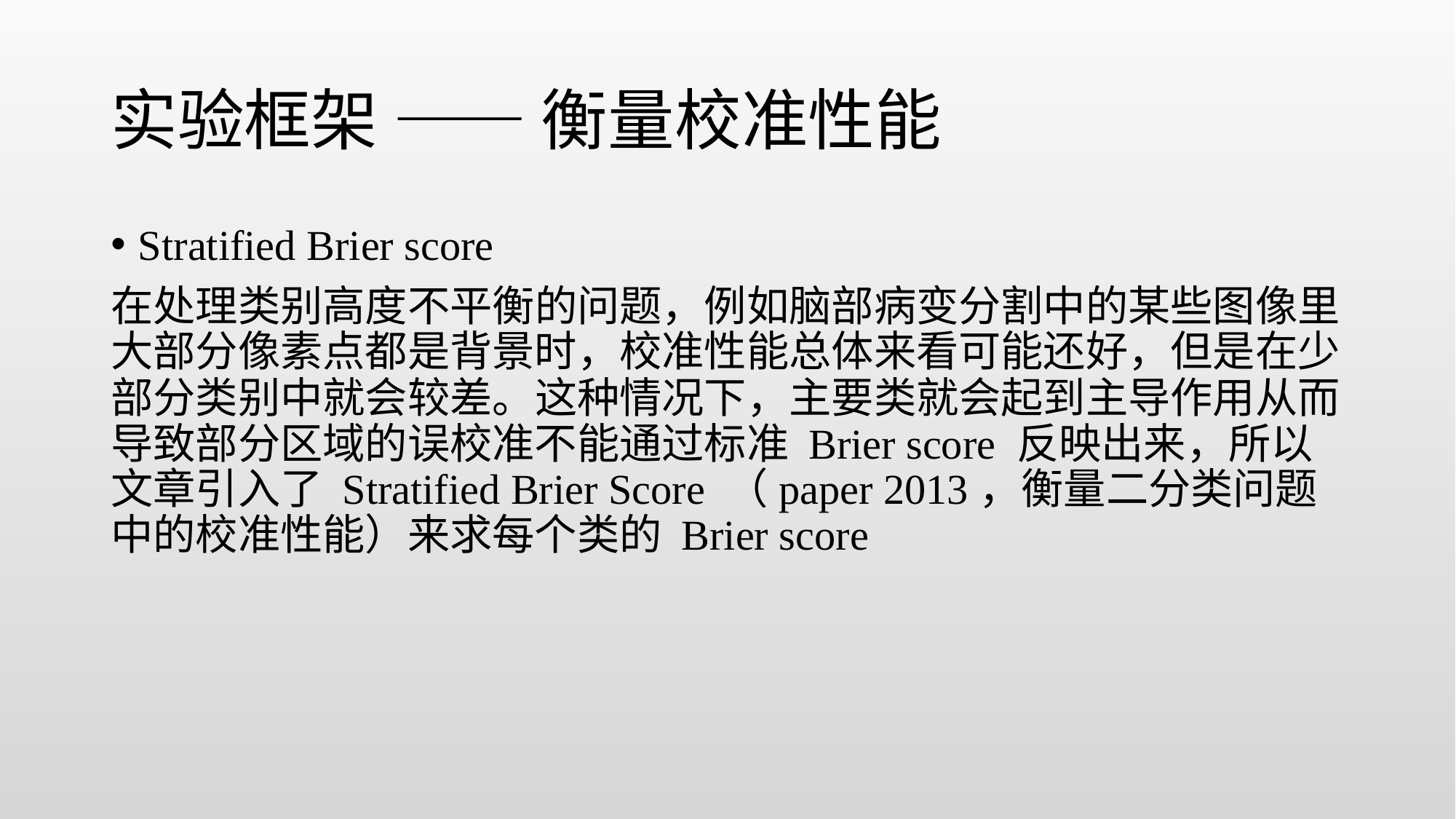

# 实验框架 —— 衡量校准性能
Stratified Brier score
在处理类别高度不平衡的问题，例如脑部病变分割中的某些图像里大部分像素点都是背景时，校准性能总体来看可能还好，但是在少部分类别中就会较差。这种情况下，主要类就会起到主导作用从而导致部分区域的误校准不能通过标准 Brier score 反映出来，所以文章引入了 Stratified Brier Score （paper 2013，衡量二分类问题中的校准性能）来求每个类的 Brier score